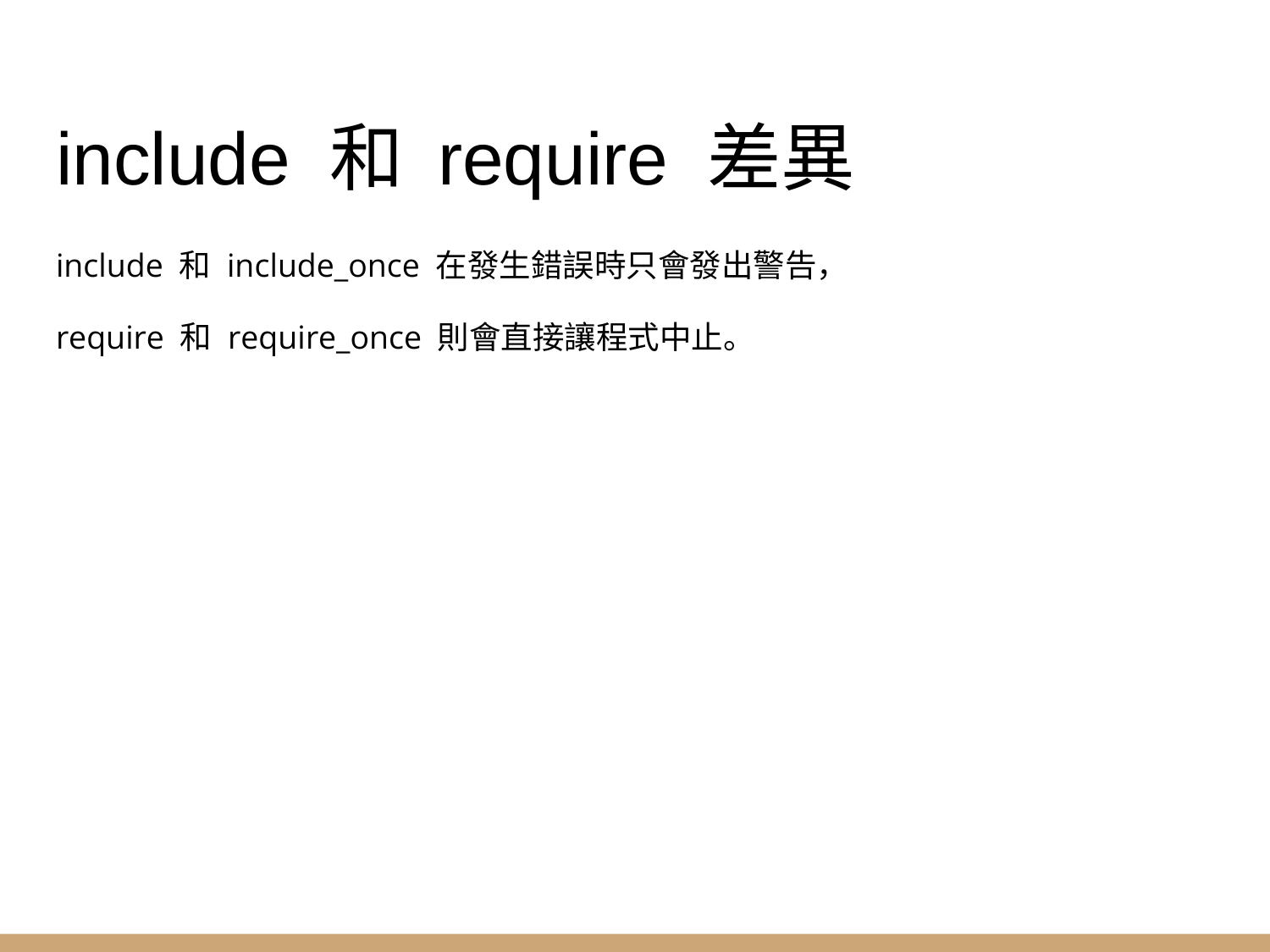

# include 和 require 差異
include 和 include_once 在發生錯誤時只會發出警告，
require 和 require_once 則會直接讓程式中止。